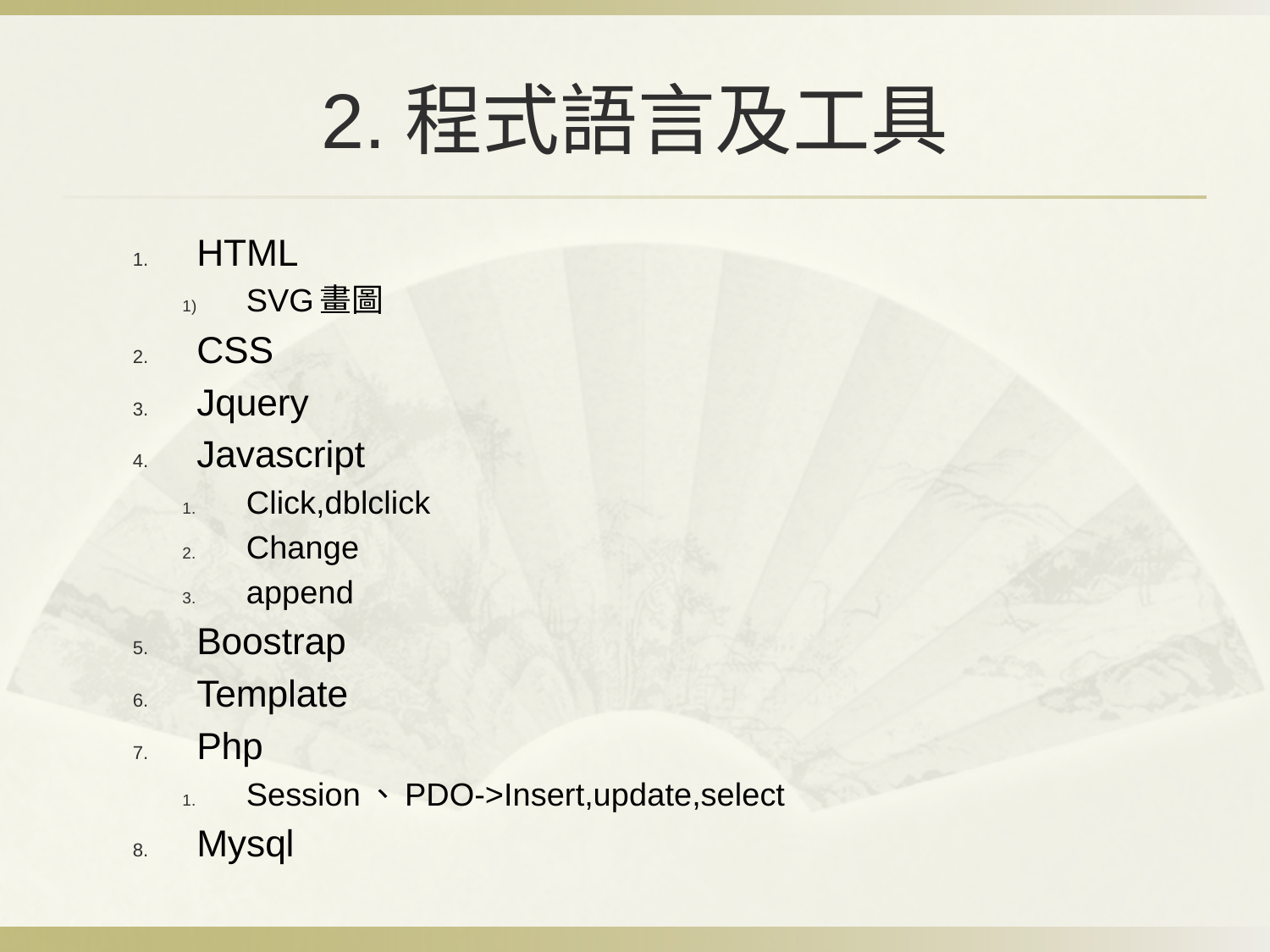

# 2.程式語言及工具
HTML
SVG畫圖
CSS
Jquery
Javascript
Click,dblclick
Change
append
Boostrap
Template
Php
Session、PDO->Insert,update,select
Mysql